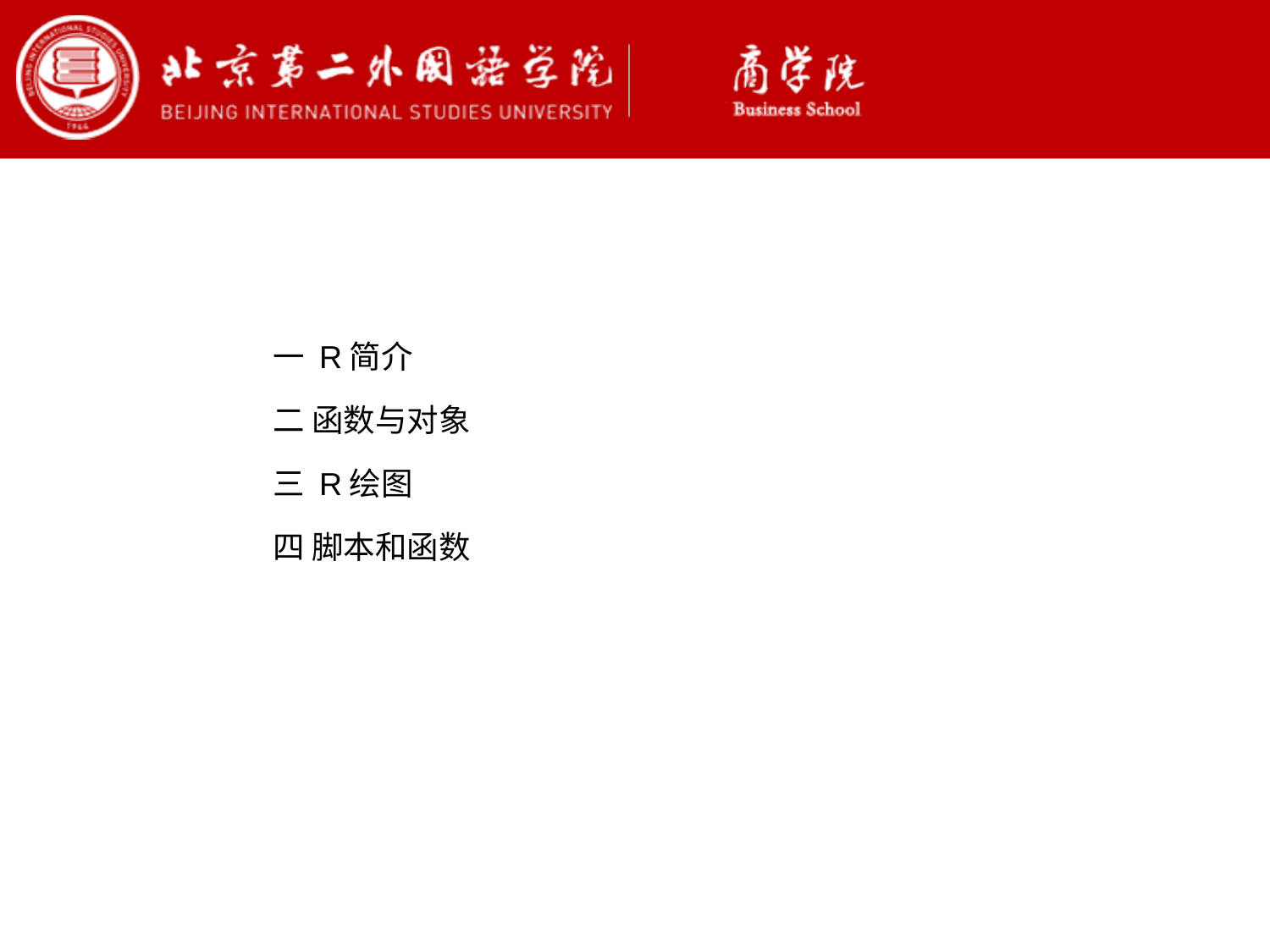

一 R简介
二 函数与对象
三 R绘图
四 脚本和函数